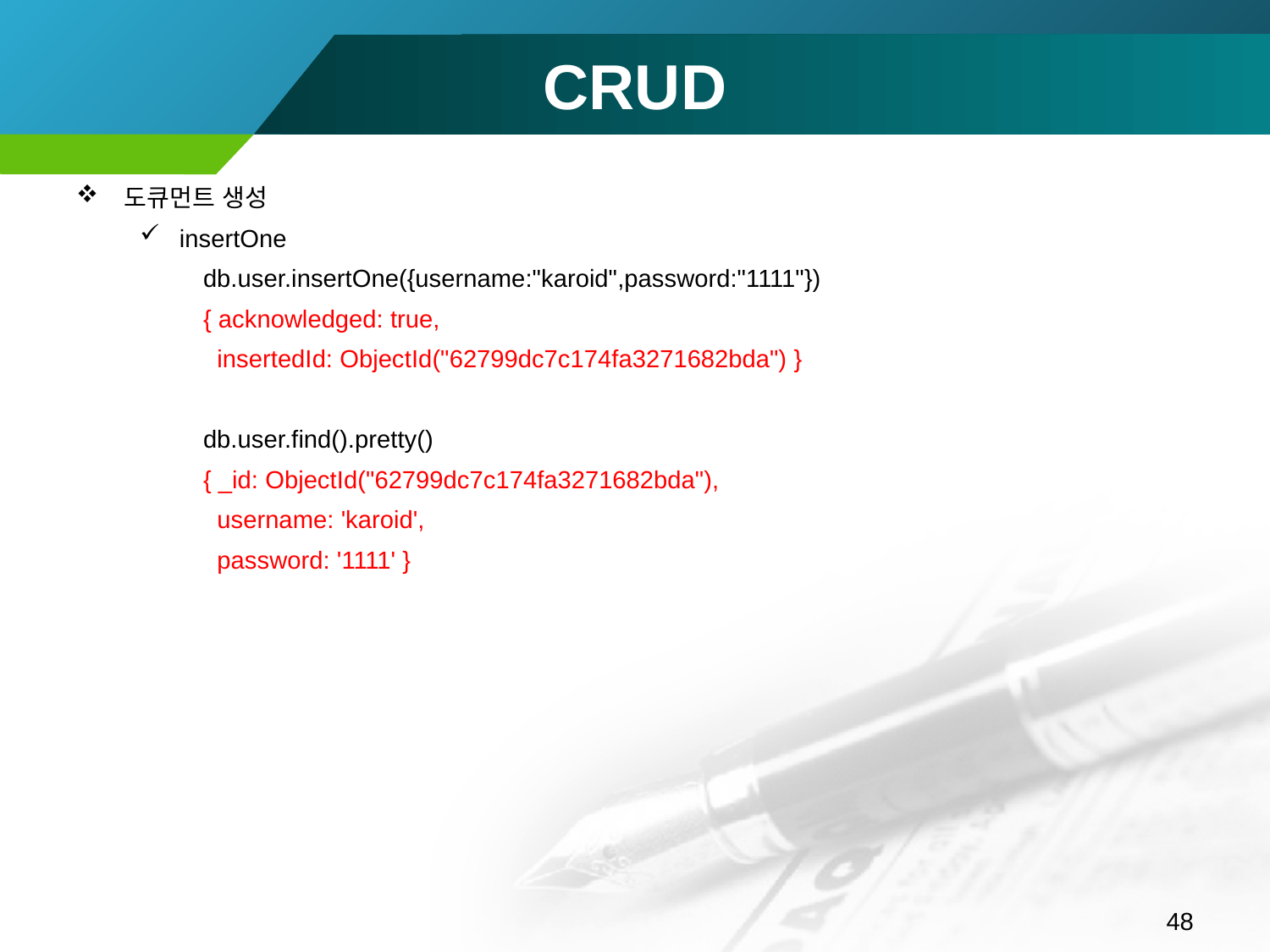

# CRUD
도큐먼트 생성
insertOne
db.user.insertOne({username:"karoid",password:"1111"})
{ acknowledged: true,
  insertedId: ObjectId("62799dc7c174fa3271682bda") }

db.user.find().pretty()
{ _id: ObjectId("62799dc7c174fa3271682bda"),
  username: 'karoid',
  password: '1111' }

48